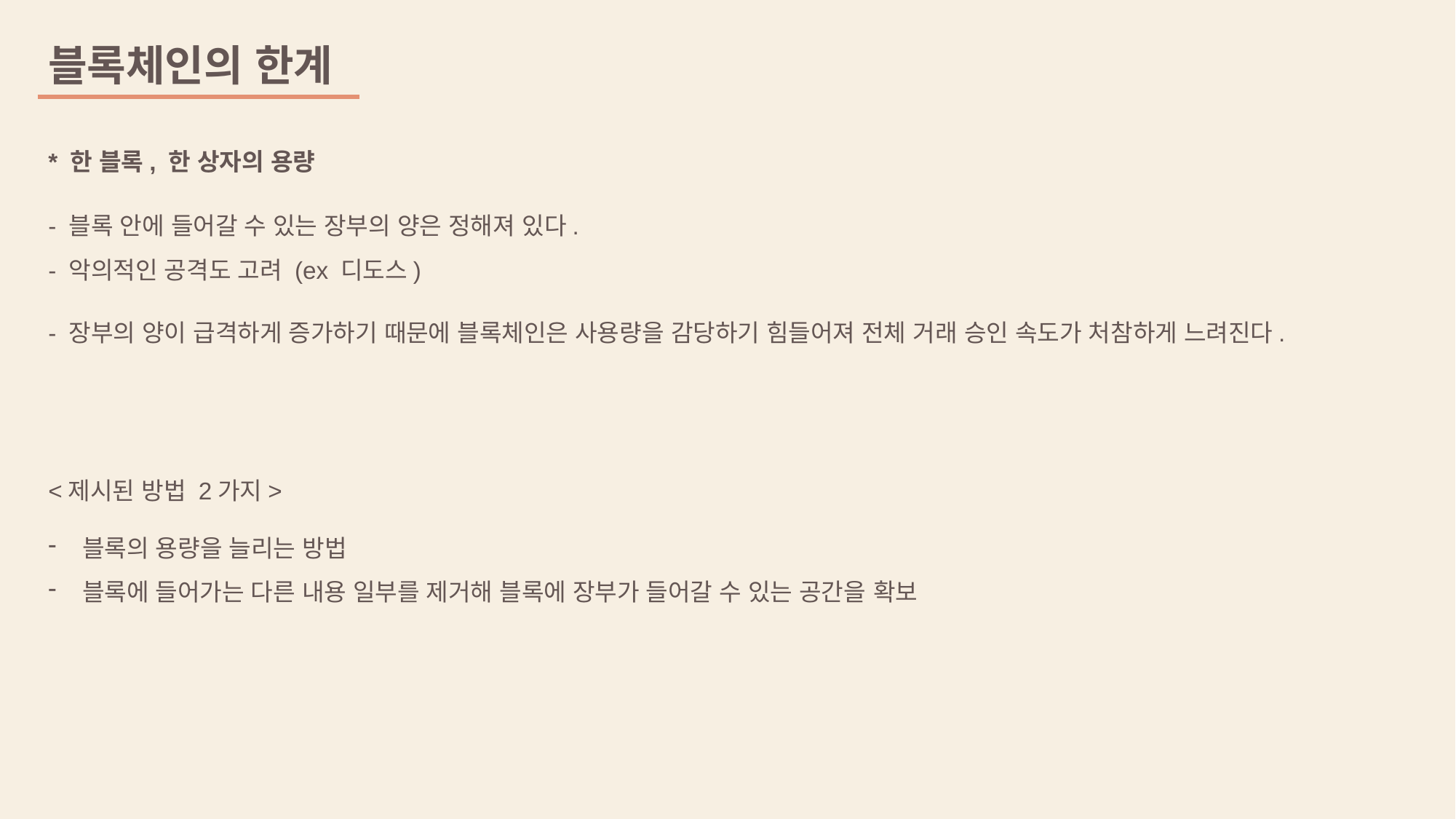

블록체인의 한계
* 한 블록, 한 상자의 용량
- 블록 안에 들어갈 수 있는 장부의 양은 정해져 있다.
- 악의적인 공격도 고려 (ex 디도스)
- 장부의 양이 급격하게 증가하기 때문에 블록체인은 사용량을 감당하기 힘들어져 전체 거래 승인 속도가 처참하게 느려진다.
<제시된 방법 2가지>
블록의 용량을 늘리는 방법
블록에 들어가는 다른 내용 일부를 제거해 블록에 장부가 들어갈 수 있는 공간을 확보